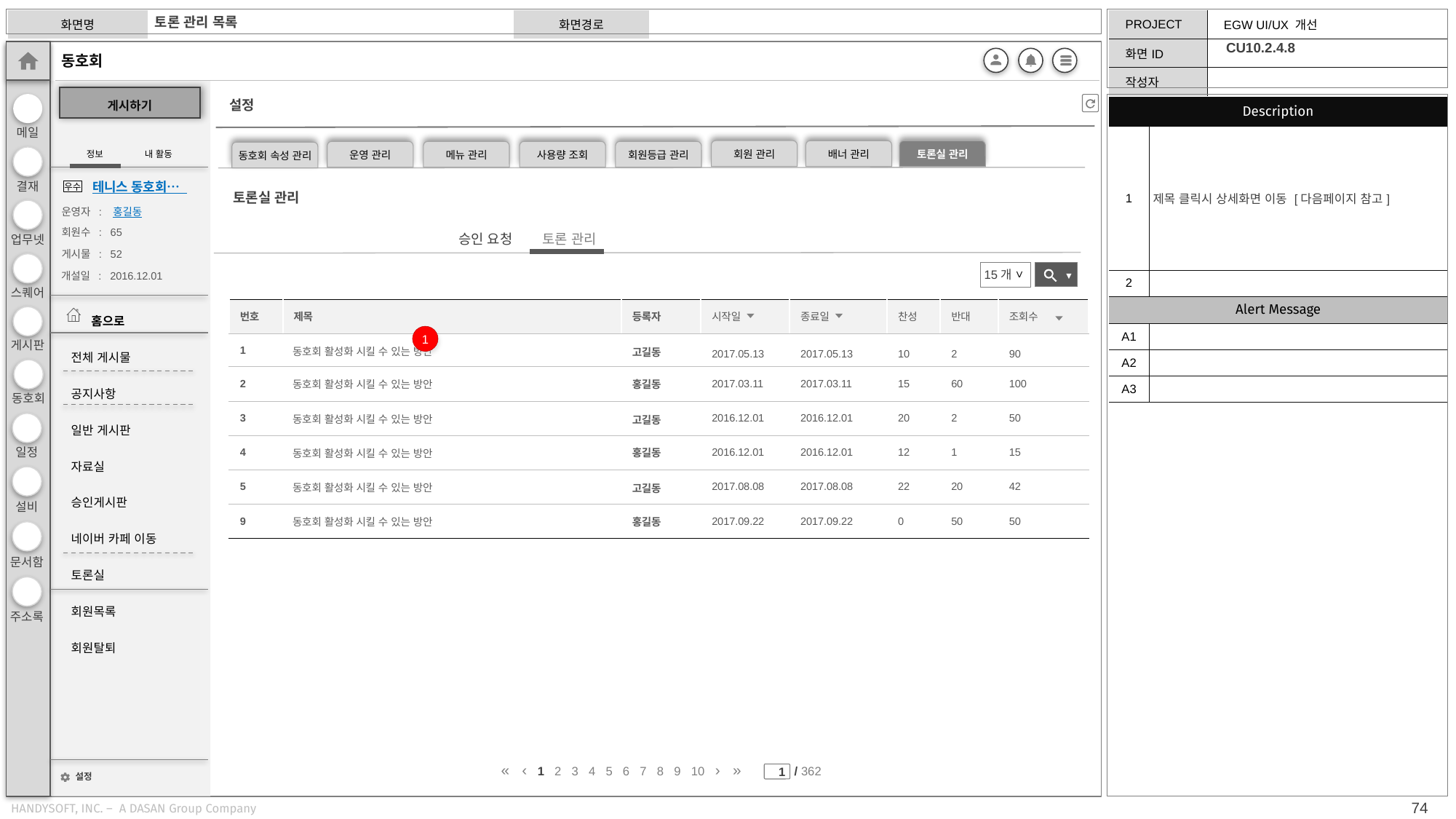

토론 관리 목록
CU10.2.4.8

설정
| Description |  |
| --- | --- |
| 1 | 제목 클릭시 상세화면 이동 [다음페이지 참고] |
| 2 |  |
| Alert Message |  |
| A1 |  |
| A2 |  |
| A3 |  |
회원 관리
배너 관리
토론실 관리
운영 관리
메뉴 관리
사용량 조회
회원등급 관리
동호회 속성 관리
토론실 관리
승인 요청
토론 관리
>
15개
▼

| 번호 | 제목 | 등록자 | 시작일 | 종료일 | 찬성 | 반대 | 조회수 |
| --- | --- | --- | --- | --- | --- | --- | --- |
| 1 | 동호회 활성화 시킬 수 있는 방안 | 고길동 | 2017.05.13 | 2017.05.13 | 10 | 2 | 90 |
| 2 | 동호회 활성화 시킬 수 있는 방안 | 홍길동 | 2017.03.11 | 2017.03.11 | 15 | 60 | 100 |
| 3 | 동호회 활성화 시킬 수 있는 방안 | 고길동 | 2016.12.01 | 2016.12.01 | 20 | 2 | 50 |
| 4 | 동호회 활성화 시킬 수 있는 방안 | 홍길동 | 2016.12.01 | 2016.12.01 | 12 | 1 | 15 |
| 5 | 동호회 활성화 시킬 수 있는 방안 | 고길동 | 2017.08.08 | 2017.08.08 | 22 | 20 | 42 |
| 9 | 동호회 활성화 시킬 수 있는 방안 | 홍길동 | 2017.09.22 | 2017.09.22 | 0 | 50 | 50 |

1
«   ‹   1   2   3   4   5   6   7   8   9   10   ›   »
/ 362
1